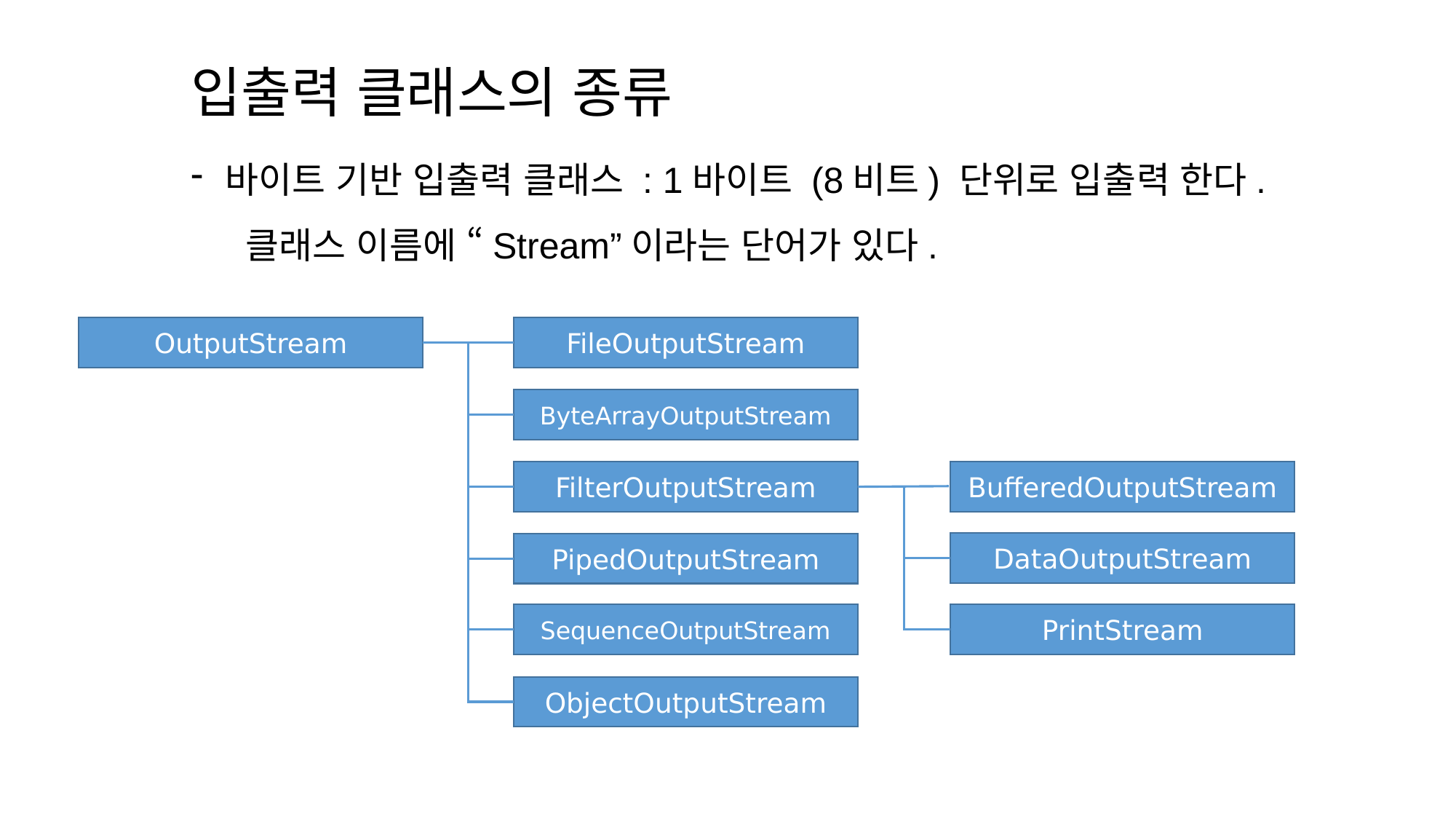

입출력 클래스의 종류
바이트 기반 입출력 클래스 : 1바이트 (8비트) 단위로 입출력 한다.
클래스 이름에 “Stream”이라는 단어가 있다.
OutputStream
FileOutputStream
ByteArrayOutputStream
FilterOutputStream
BufferedOutputStream
DataOutputStream
PipedOutputStream
SequenceOutputStream
PrintStream
ObjectOutputStream